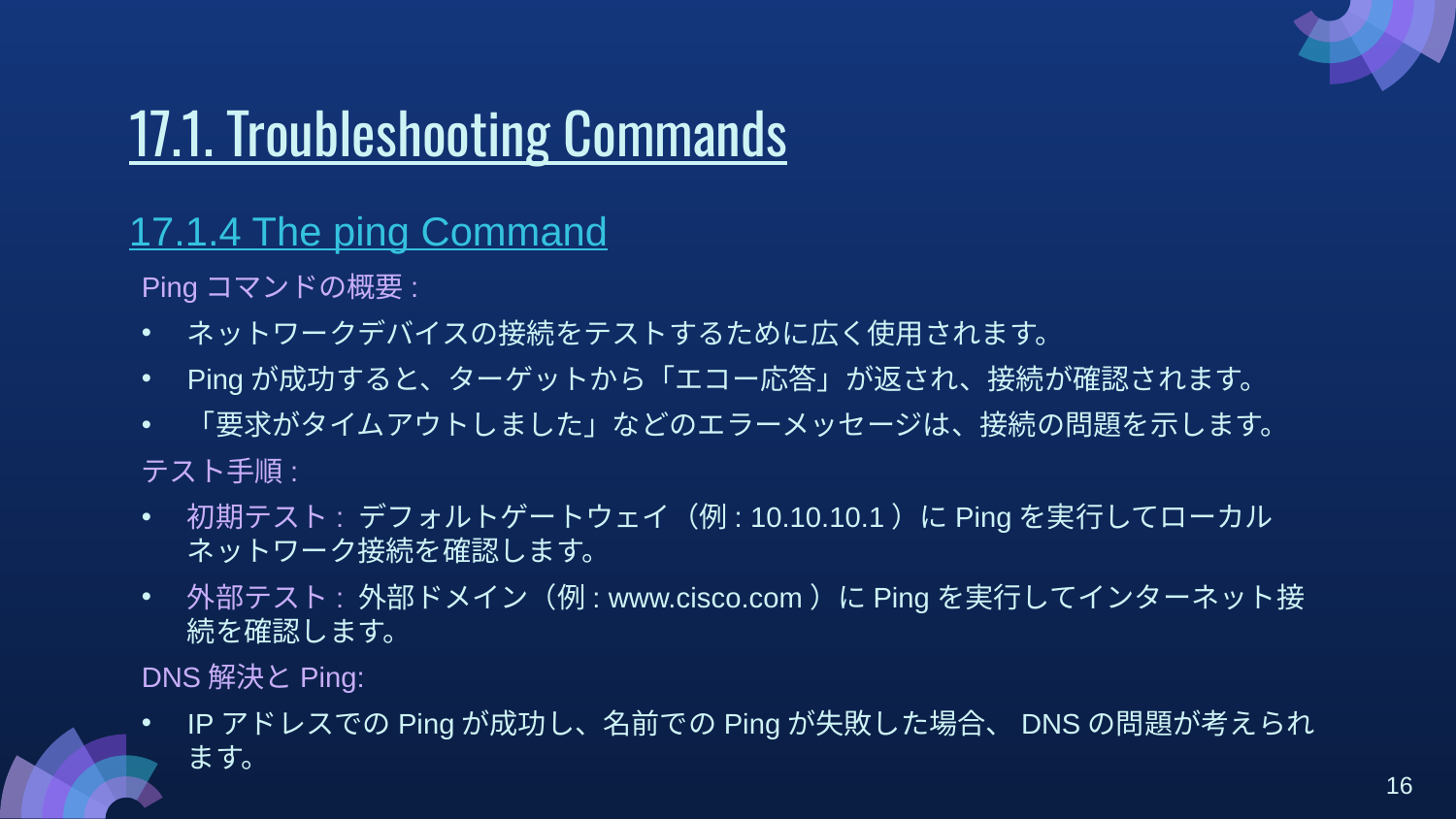

# 17.1. Troubleshooting Commands
17.1.4 The ping Command
Pingコマンドの概要:
ネットワークデバイスの接続をテストするために広く使用されます。
Pingが成功すると、ターゲットから「エコー応答」が返され、接続が確認されます。
「要求がタイムアウトしました」などのエラーメッセージは、接続の問題を示します。
テスト手順:
初期テスト: デフォルトゲートウェイ（例: 10.10.10.1）にPingを実行してローカルネットワーク接続を確認します。
外部テスト: 外部ドメイン（例: www.cisco.com）にPingを実行してインターネット接続を確認します。
DNS解決とPing:
IPアドレスでのPingが成功し、名前でのPingが失敗した場合、DNSの問題が考えられます。
16